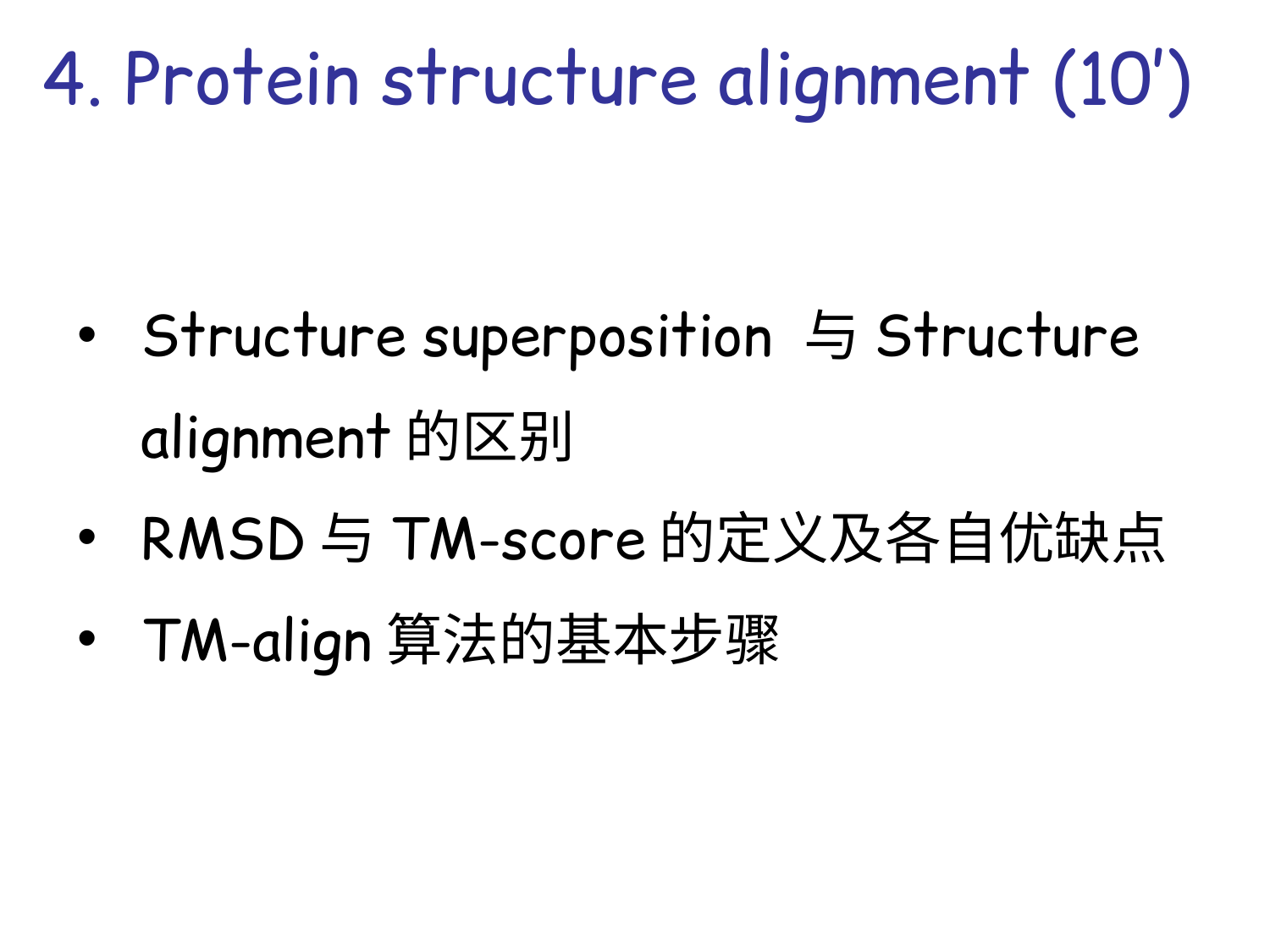

4. Protein structure alignment (10’)
Structure superposition 与Structure alignment的区别
RMSD与TM-score的定义及各自优缺点
TM-align算法的基本步骤